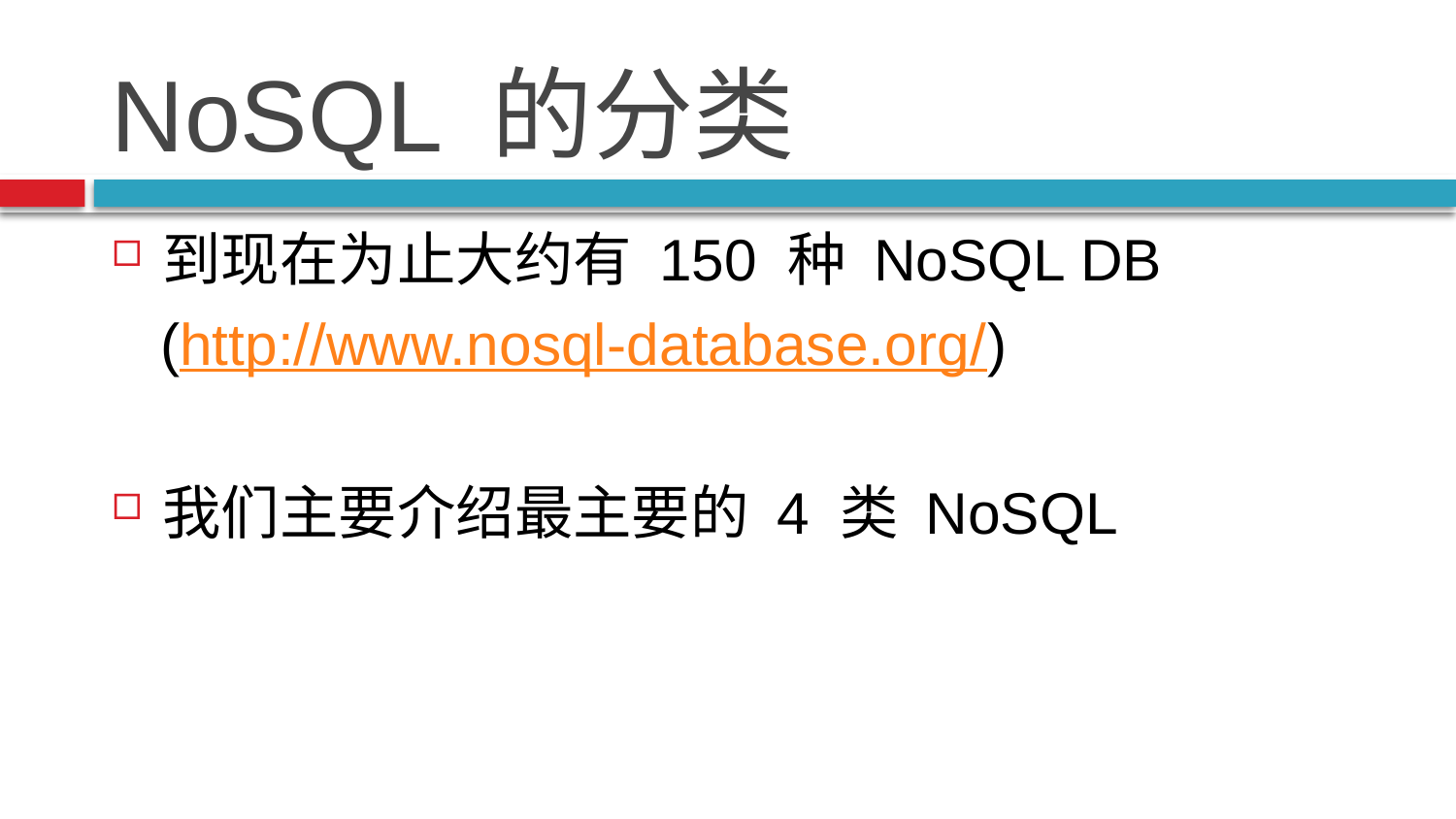

# NoSQL 的分类
到现在为止大约有 150 种 NoSQL DB
   (http://www.nosql-database.org/)

我们主要介绍最主要的 4 类 NoSQL